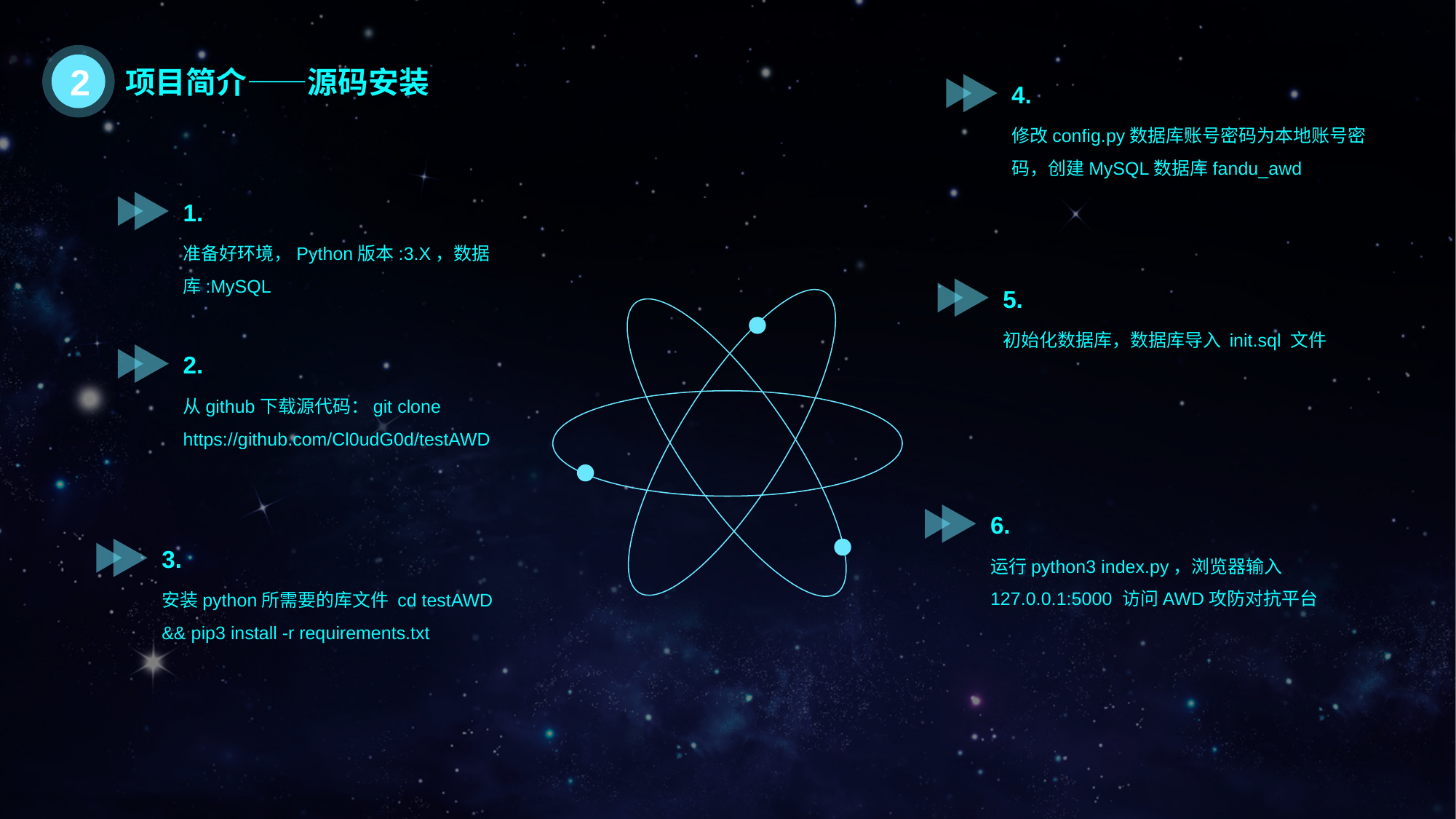

2
项目简介——源码安装

4.
修改config.py数据库账号密码为本地账号密码，创建MySQL数据库fandu_awd

1.
准备好环境，Python版本:3.X，数据库:MySQL

5.
初始化数据库，数据库导入 init.sql 文件

2.
从github下载源代码：git clone https://github.com/Cl0udG0d/testAWD

6.
运行python3 index.py，浏览器输入127.0.0.1:5000 访问AWD攻防对抗平台

3.
安装python所需要的库文件 cd testAWD && pip3 install -r requirements.txt